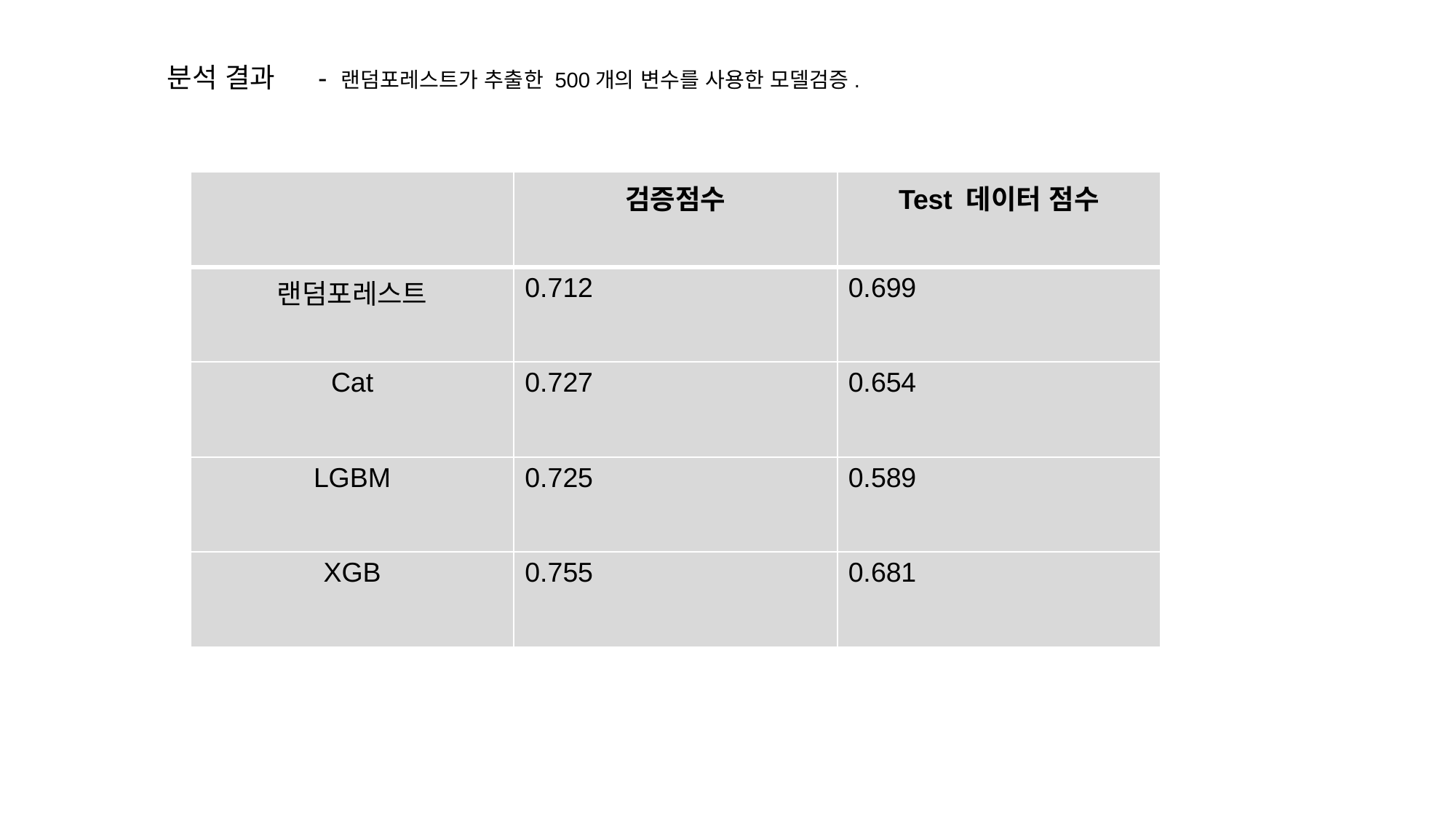

분석 결과
- 랜덤포레스트가 추출한 500개의 변수를 사용한 모델검증.
|  | 검증점수 | Test 데이터 점수 |
| --- | --- | --- |
| 랜덤포레스트 | 0.712 | 0.699 |
| Cat | 0.727 | 0.654 |
| LGBM | 0.725 | 0.589 |
| XGB | 0.755 | 0.681 |